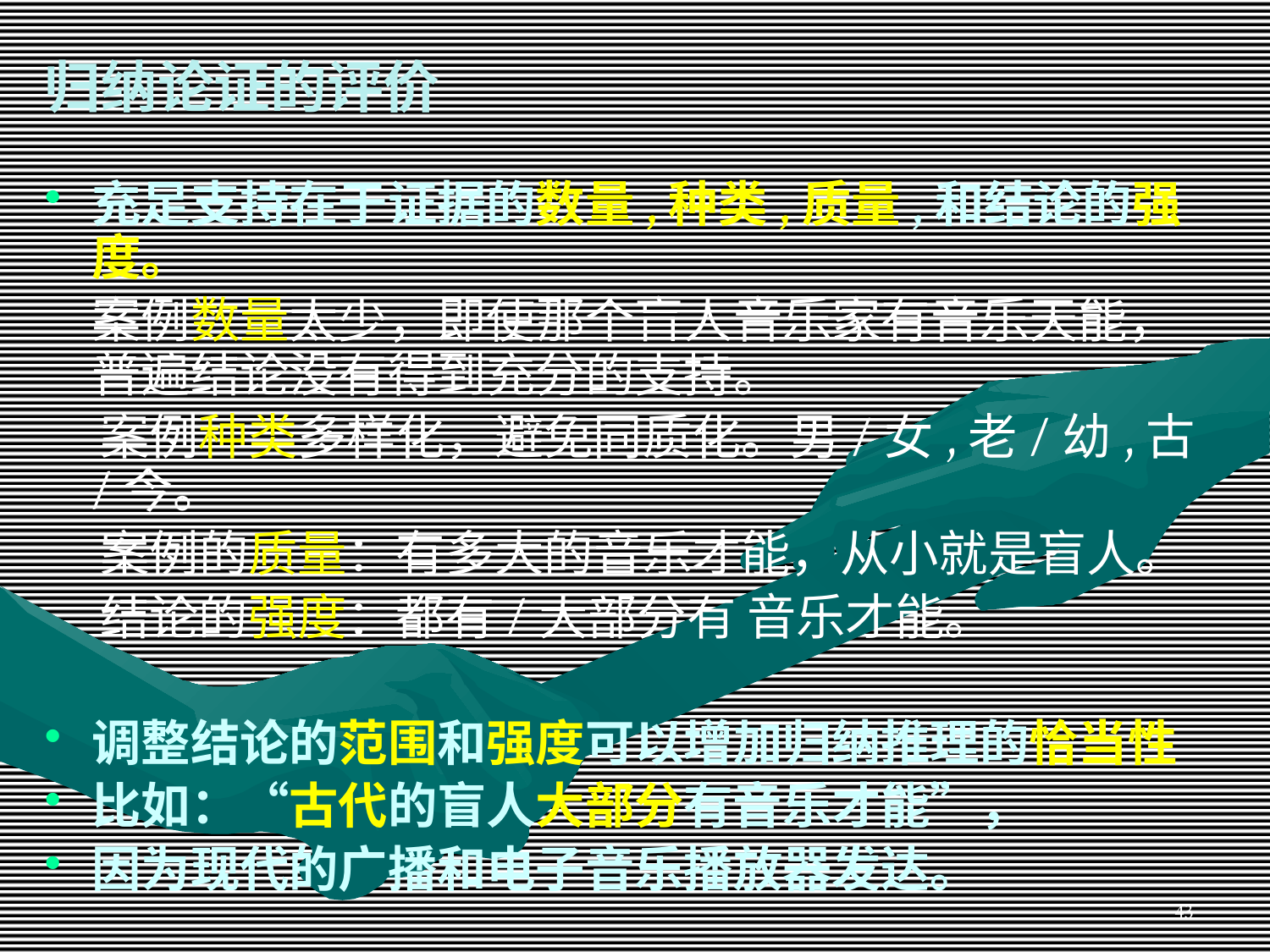

归纳论证的评价

充足支持在于证据的数量,种类,质量,和结论的强度。
	案例数量太少，即使那个盲人音乐家有音乐天能，普遍结论没有得到充分的支持。
    案例种类多样化，避免同质化。男/女,老/幼,古/今。
    案例的质量：有多大的音乐才能，从小就是盲人。
    结论的强度：都有/大部分有 音乐才能。

调整结论的范围和强度可以增加归纳推理的恰当性
比如：“古代的盲人大部分有音乐才能”，
因为现代的广播和电子音乐播放器发达。

43